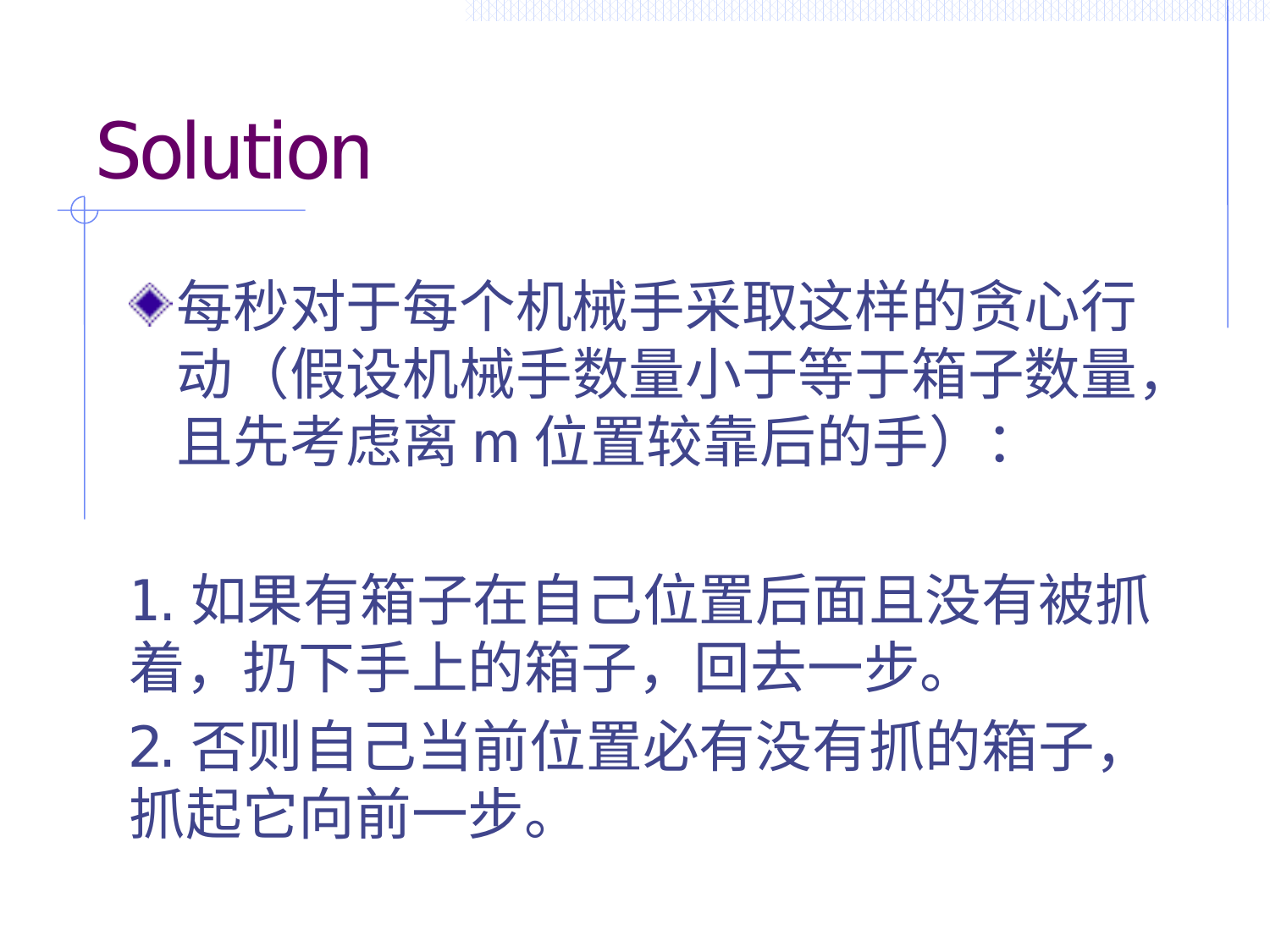

# Solution
每秒对于每个机械手采取这样的贪心行动（假设机械手数量小于等于箱子数量，且先考虑离m位置较靠后的手）：

1.如果有箱子在自己位置后面且没有被抓着，扔下手上的箱子，回去一步。
2.否则自己当前位置必有没有抓的箱子，抓起它向前一步。